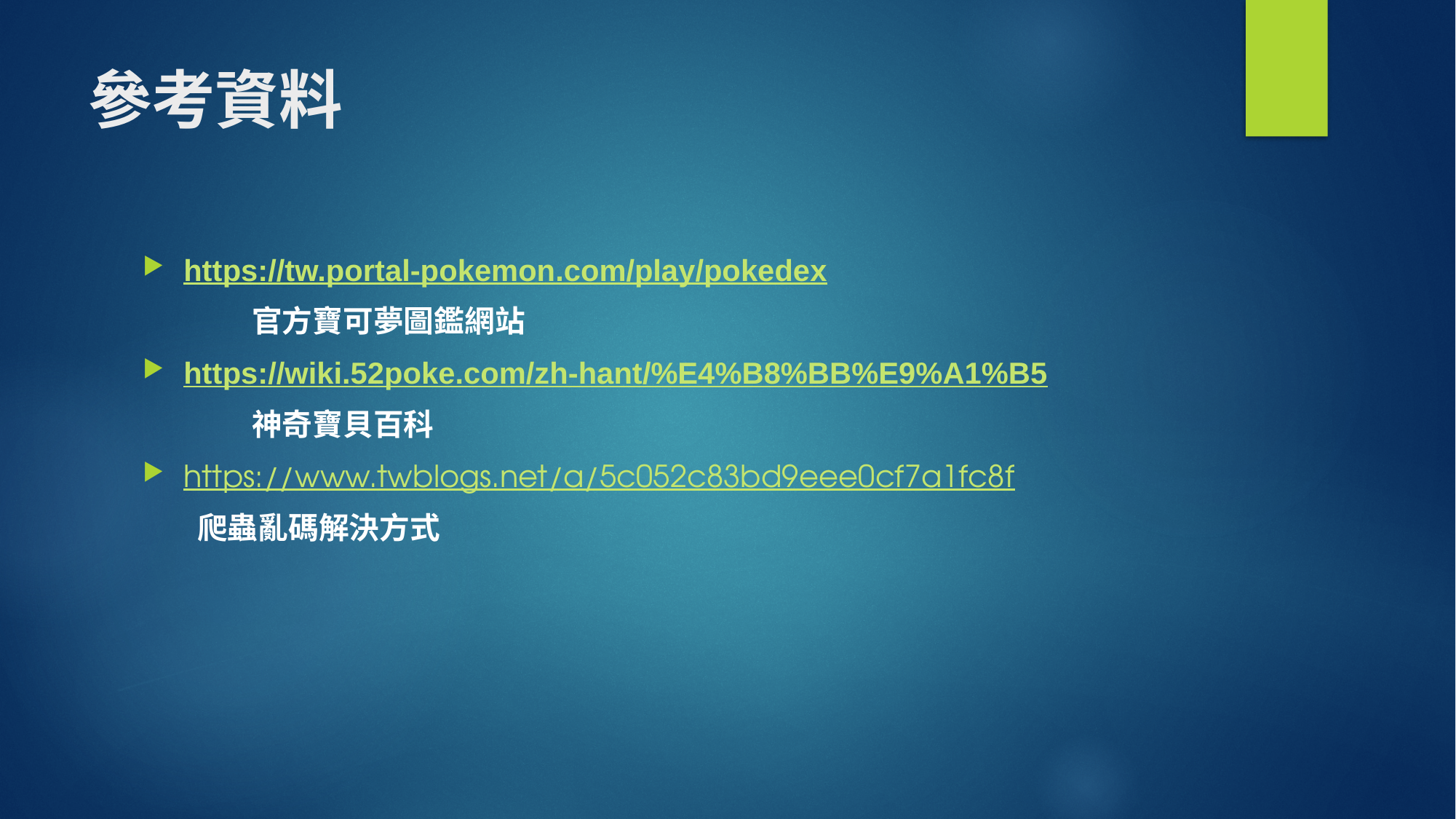

# 參考資料
https://tw.portal-pokemon.com/play/pokedex
	官方寶可夢圖鑑網站
https://wiki.52poke.com/zh-hant/%E4%B8%BB%E9%A1%B5
	神奇寶貝百科
https://www.twblogs.net/a/5c052c83bd9eee0cf7a1fc8f
爬蟲亂碼解決方式